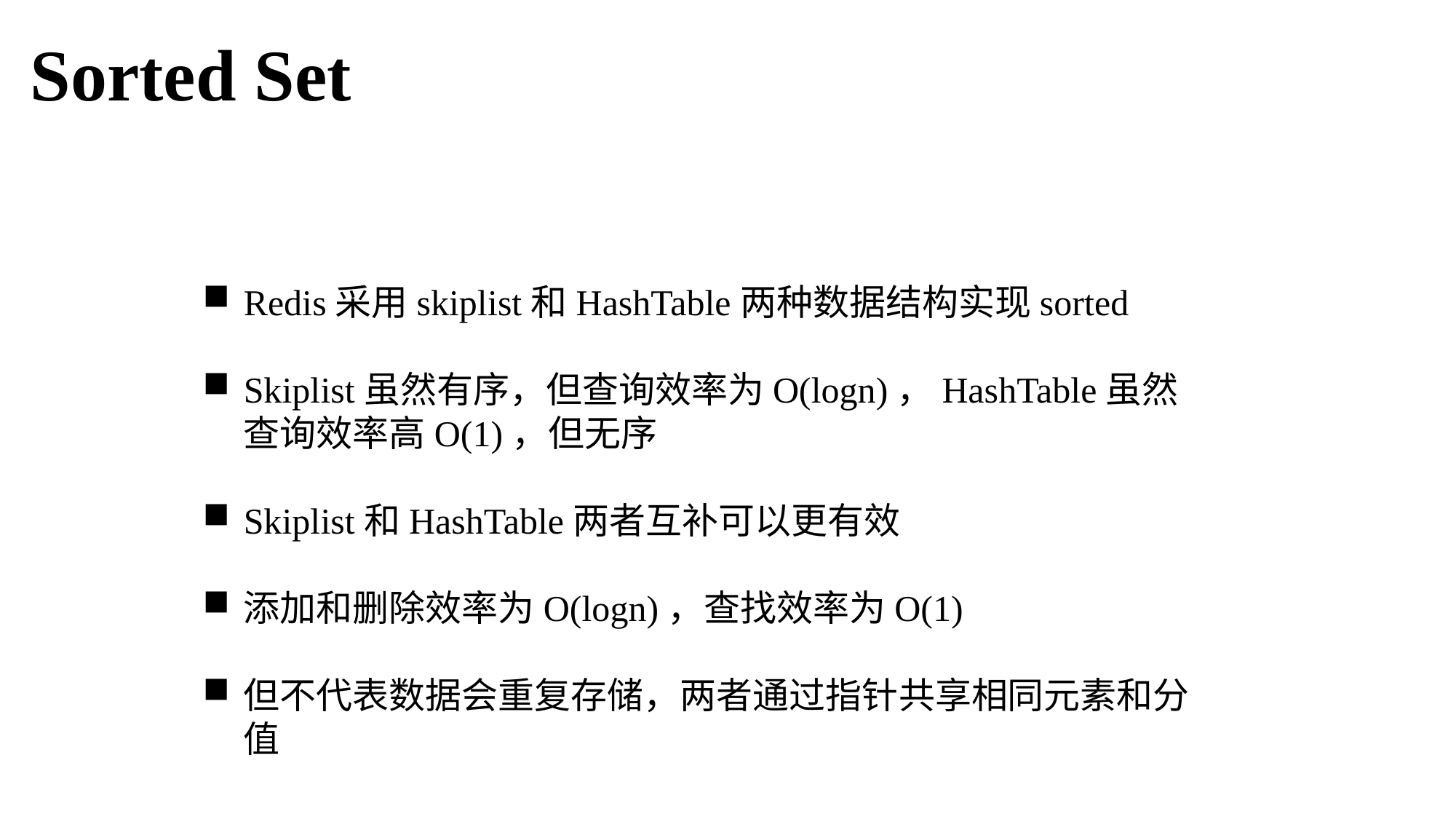

Sorted Set
Redis采用skiplist和HashTable两种数据结构实现sorted

Skiplist虽然有序，但查询效率为O(logn)，HashTable虽然查询效率高O(1)，但无序

Skiplist和HashTable两者互补可以更有效

添加和删除效率为O(logn)，查找效率为O(1)

但不代表数据会重复存储，两者通过指针共享相同元素和分值